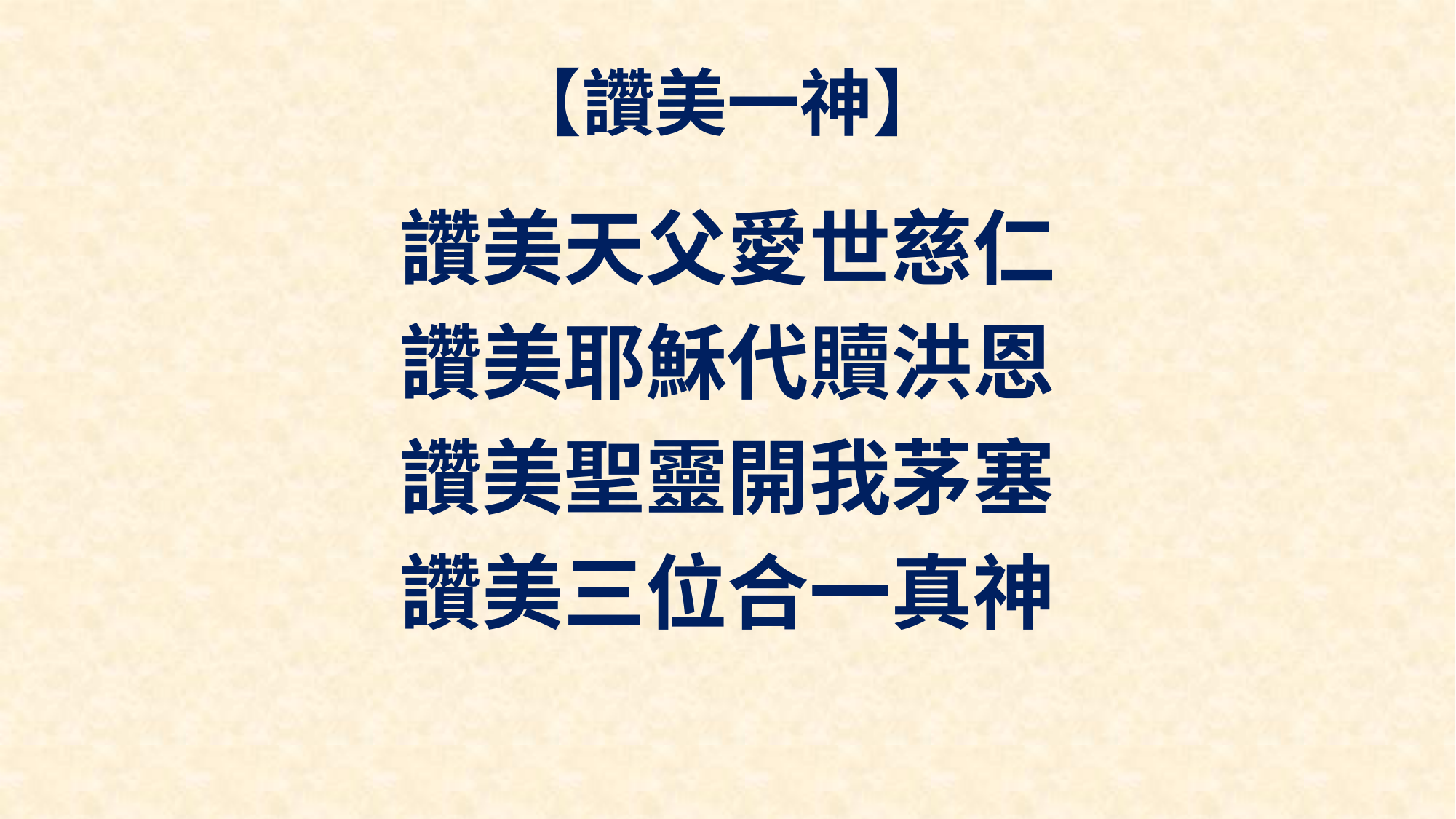

# 【讚美一神】
讚美天父愛世慈仁
讚美耶穌代贖洪恩
讚美聖靈開我茅塞
讚美三位合一真神